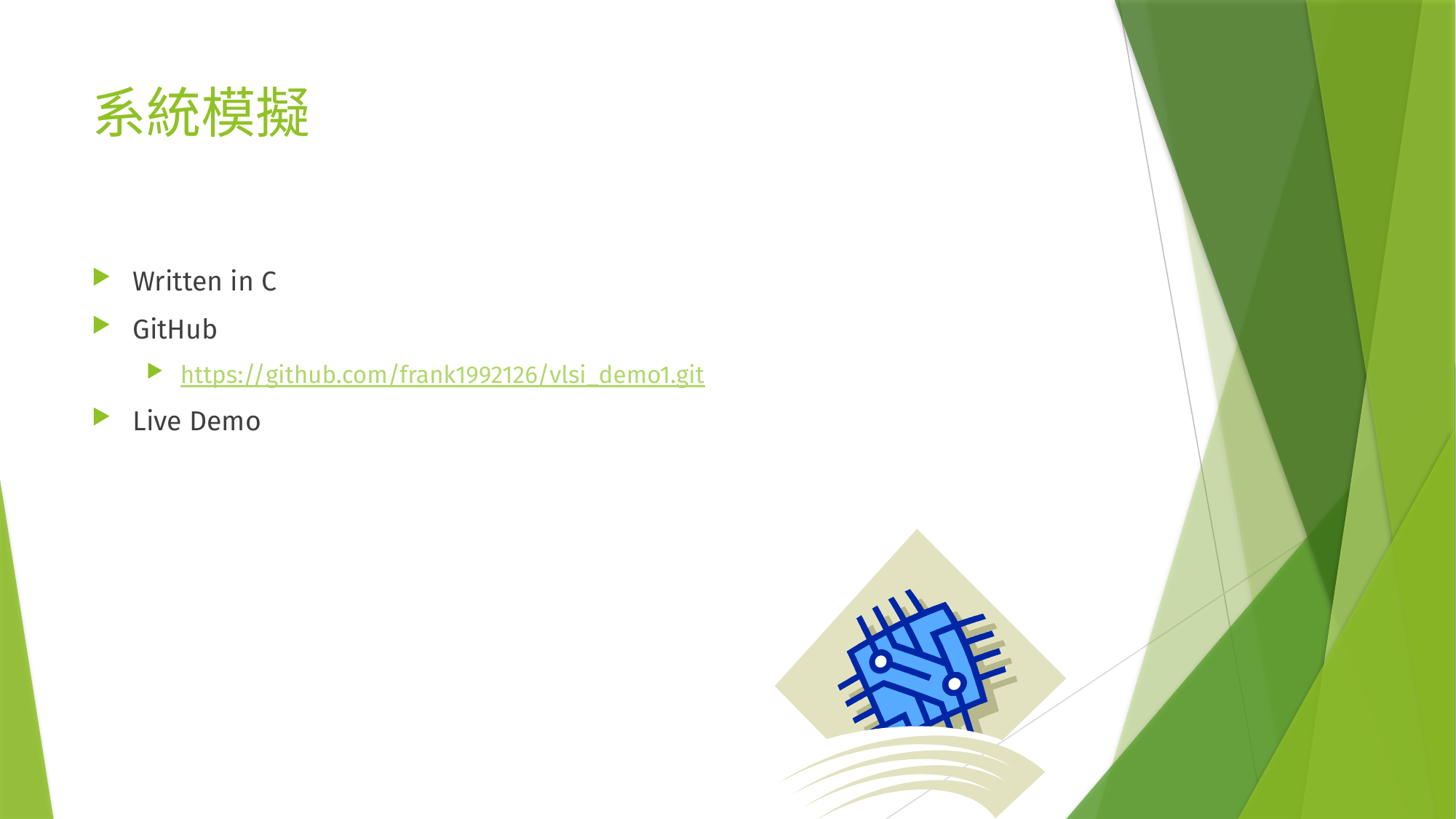

# 系統模擬
Written in C
GitHub
https://github.com/frank1992126/vlsi_demo1.git
Live Demo